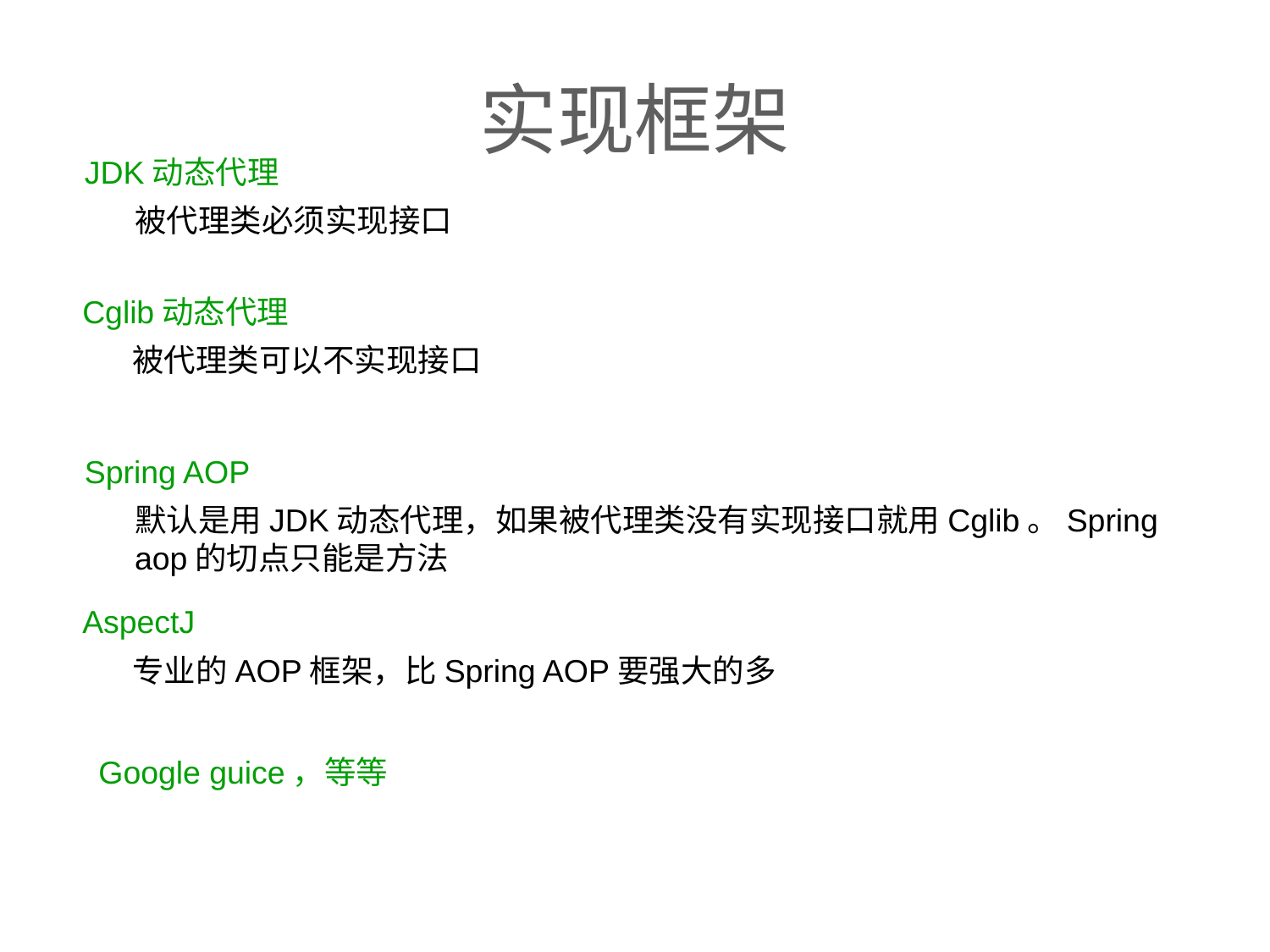

# 实现框架
JDK动态代理
被代理类必须实现接口
Cglib动态代理
被代理类可以不实现接口
Spring AOP
默认是用JDK动态代理，如果被代理类没有实现接口就用Cglib。Spring aop的切点只能是方法
AspectJ
专业的AOP框架，比Spring AOP要强大的多
Google guice，等等